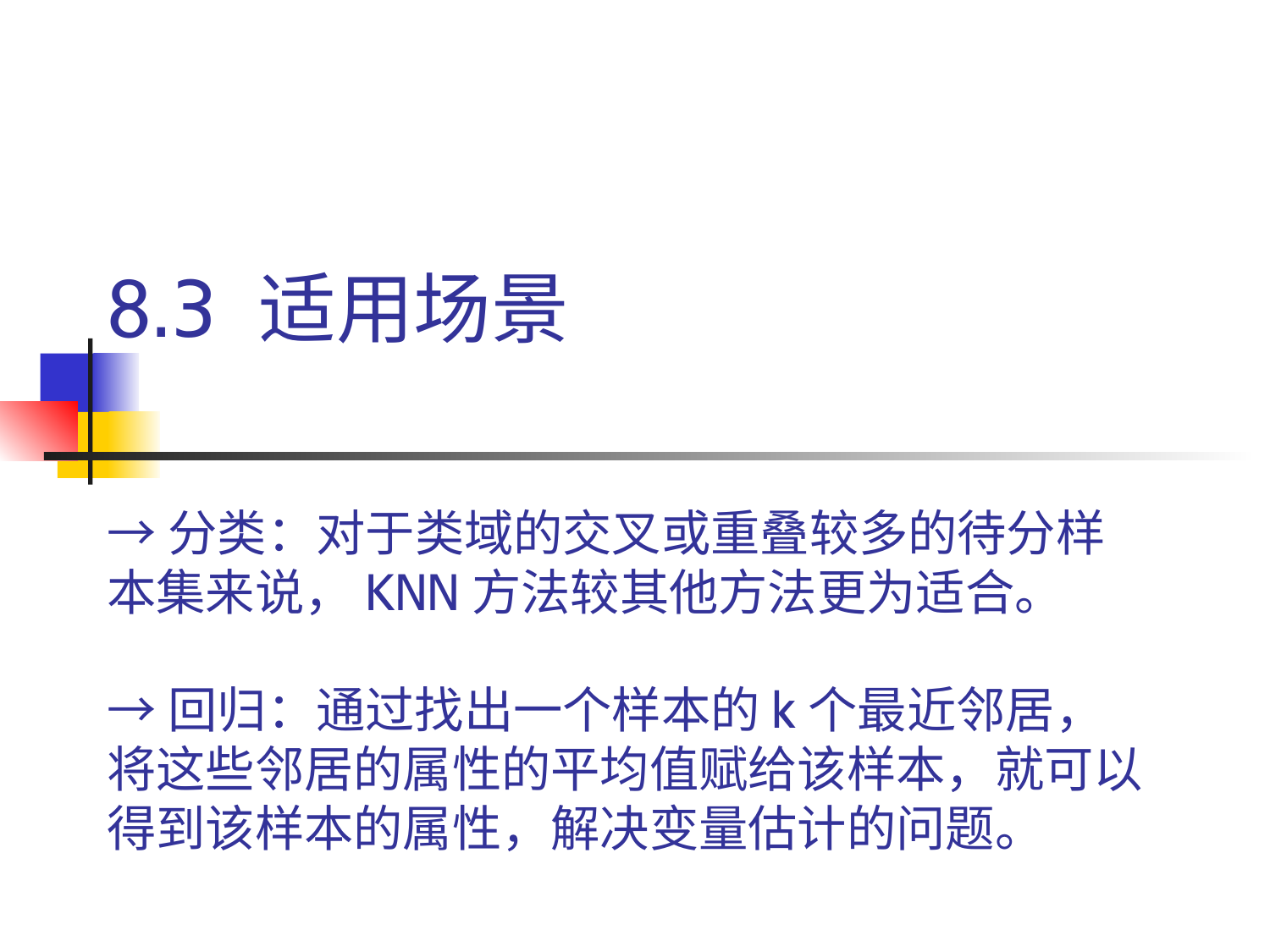

# 8.3 适用场景
→分类：对于类域的交叉或重叠较多的待分样本集来说，KNN方法较其他方法更为适合。

→回归：通过找出一个样本的k个最近邻居，将这些邻居的属性的平均值赋给该样本，就可以得到该样本的属性，解决变量估计的问题。